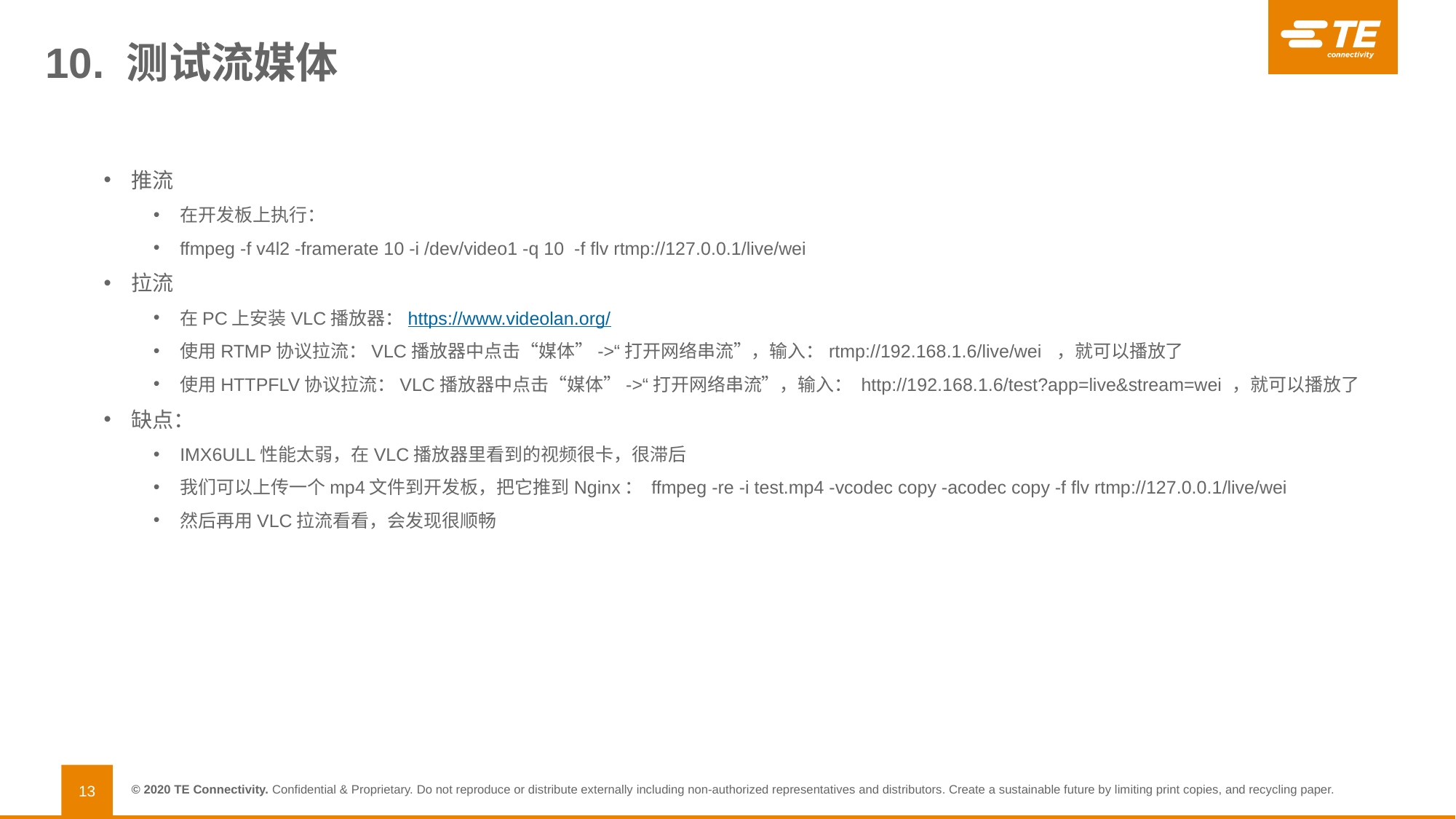

# 10. 测试流媒体
推流
在开发板上执行：
ffmpeg -f v4l2 -framerate 10 -i /dev/video1 -q 10  -f flv rtmp://127.0.0.1/live/wei
拉流
在PC上安装VLC播放器：https://www.videolan.org/
使用RTMP协议拉流：VLC播放器中点击“媒体”->“打开网络串流”，输入：rtmp://192.168.1.6/live/wei  ，就可以播放了
使用HTTPFLV协议拉流：VLC播放器中点击“媒体”->“打开网络串流”，输入： http://192.168.1.6/test?app=live&stream=wei ，就可以播放了
缺点：
IMX6ULL性能太弱，在VLC播放器里看到的视频很卡，很滞后
我们可以上传一个mp4文件到开发板，把它推到Nginx： ffmpeg -re -i test.mp4 -vcodec copy -acodec copy -f flv rtmp://127.0.0.1/live/wei
然后再用VLC拉流看看，会发现很顺畅

13